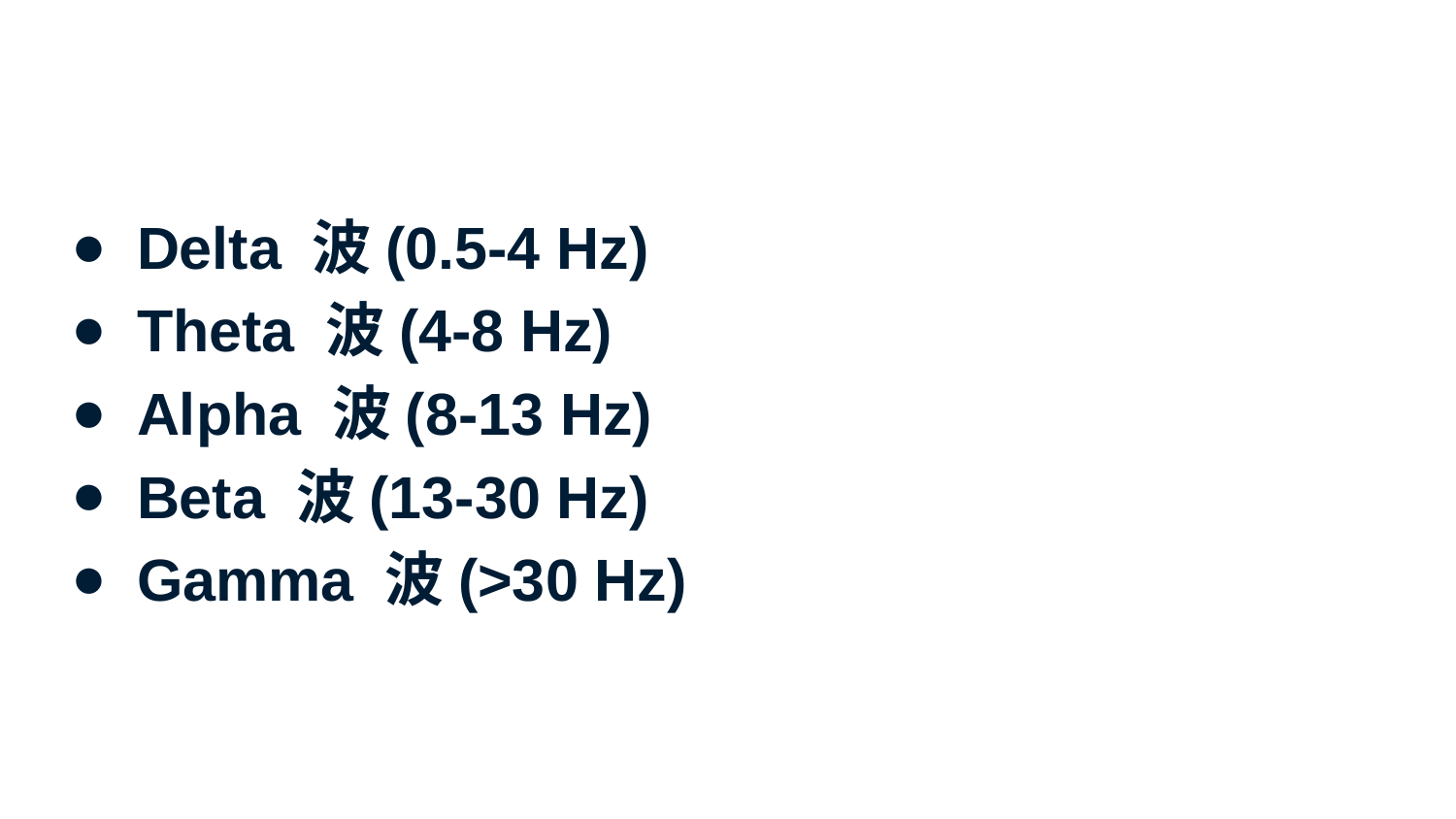

#
Delta 波(0.5-4 Hz)
Theta 波(4-8 Hz)
Alpha 波(8-13 Hz)
Beta 波(13-30 Hz)
Gamma 波(>30 Hz)